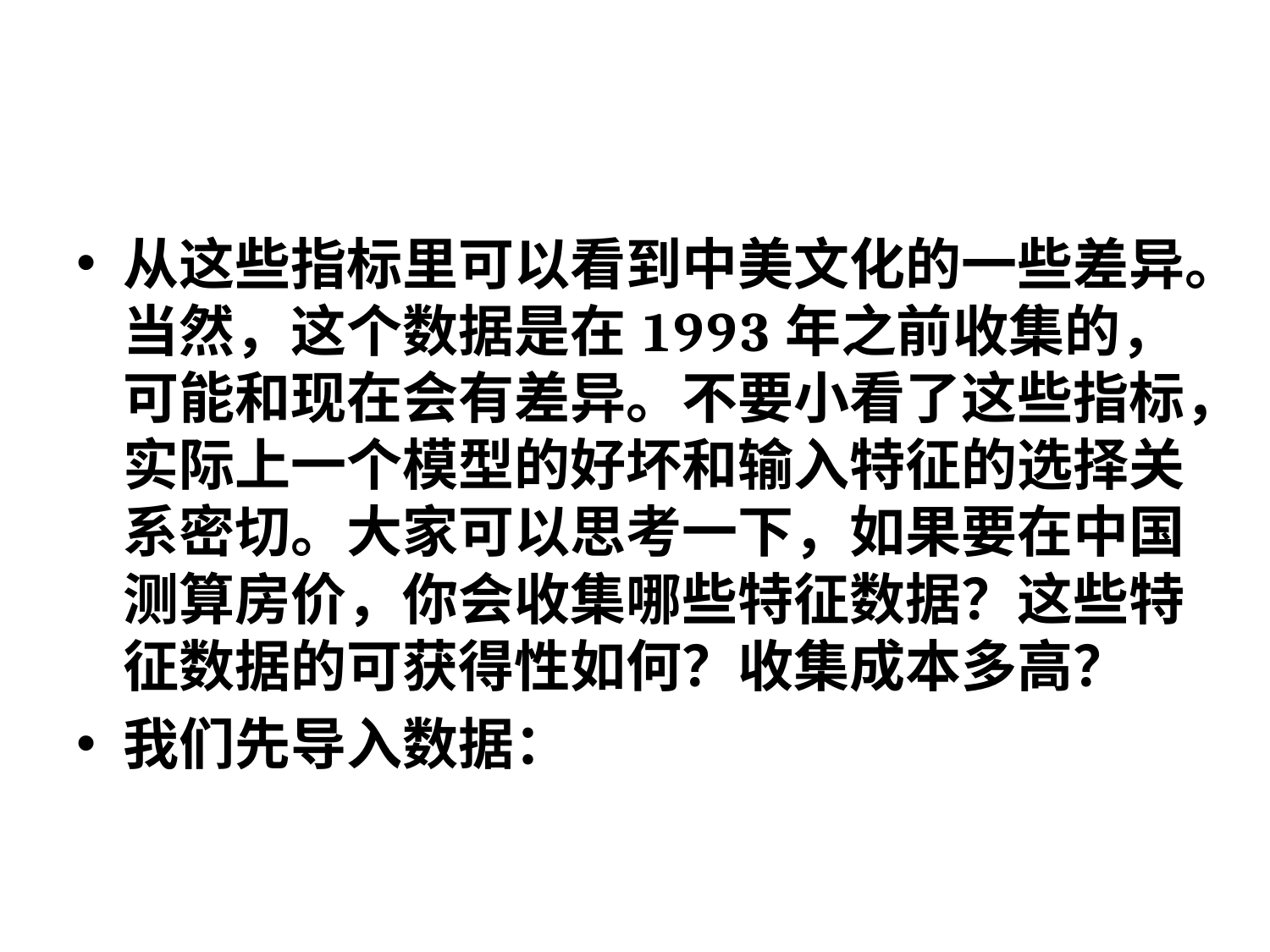

#
从这些指标里可以看到中美文化的一些差异。当然，这个数据是在1993年之前收集的，可能和现在会有差异。不要小看了这些指标，实际上一个模型的好坏和输入特征的选择关系密切。大家可以思考一下，如果要在中国测算房价，你会收集哪些特征数据？这些特征数据的可获得性如何？收集成本多高？
我们先导入数据：